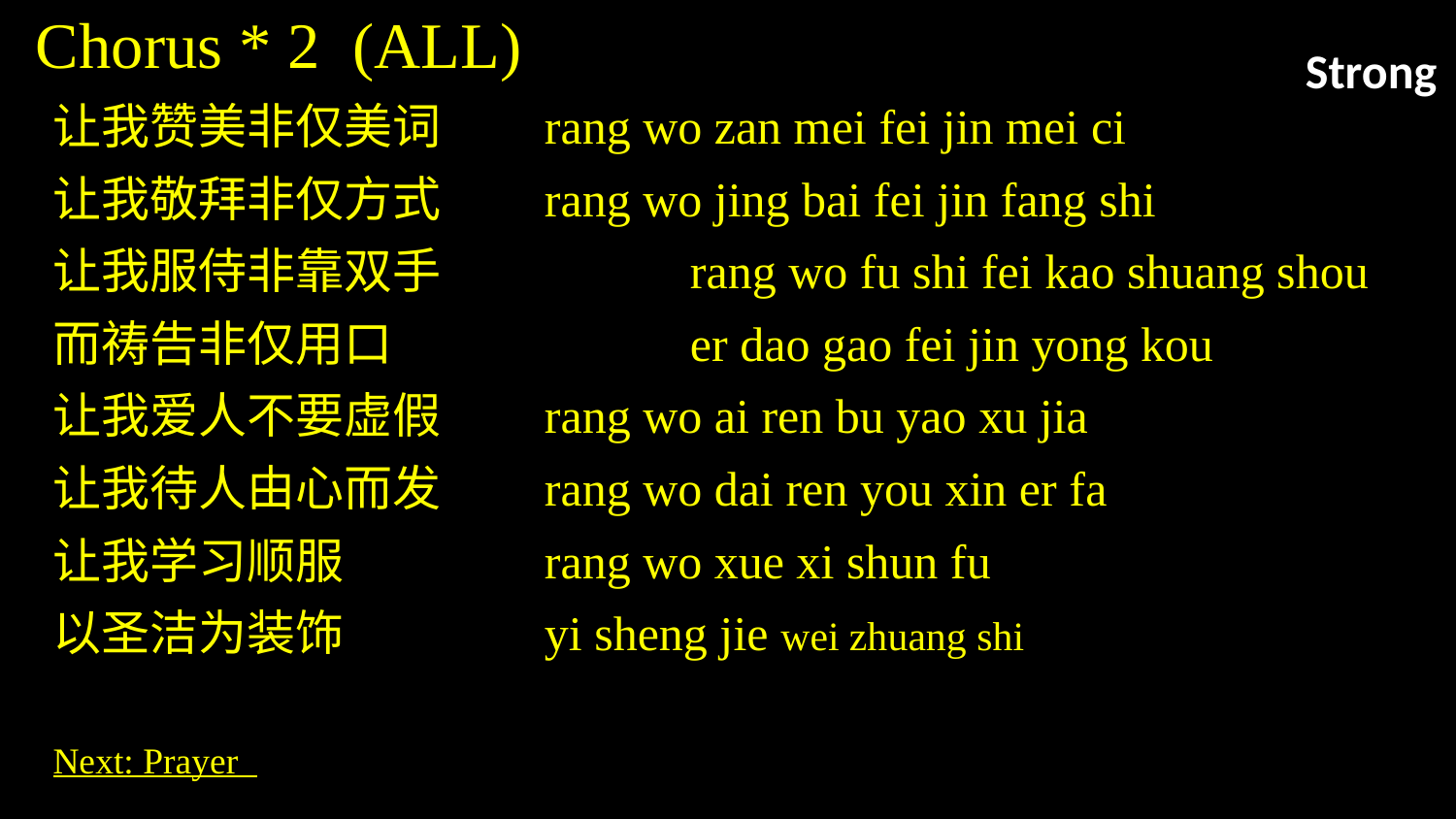

# Chorus * 2  (ALL)
Strong
让我赞美非仅美词    	rang wo zan mei fei jin mei ci
让我敬拜非仅方式     	rang wo jing bai fei jin fang shi
让我服侍非靠双手		rang wo fu shi fei kao shuang shou
而祷告非仅用口   		er dao gao fei jin yong kou
让我爱人不要虚假     	rang wo ai ren bu yao xu jia
让我待人由心而发   	rang wo dai ren you xin er fa
让我学习顺服 		rang wo xue xi shun fu
以圣洁为装饰   		yi sheng jie wei zhuang shi

Next: Prayer

5